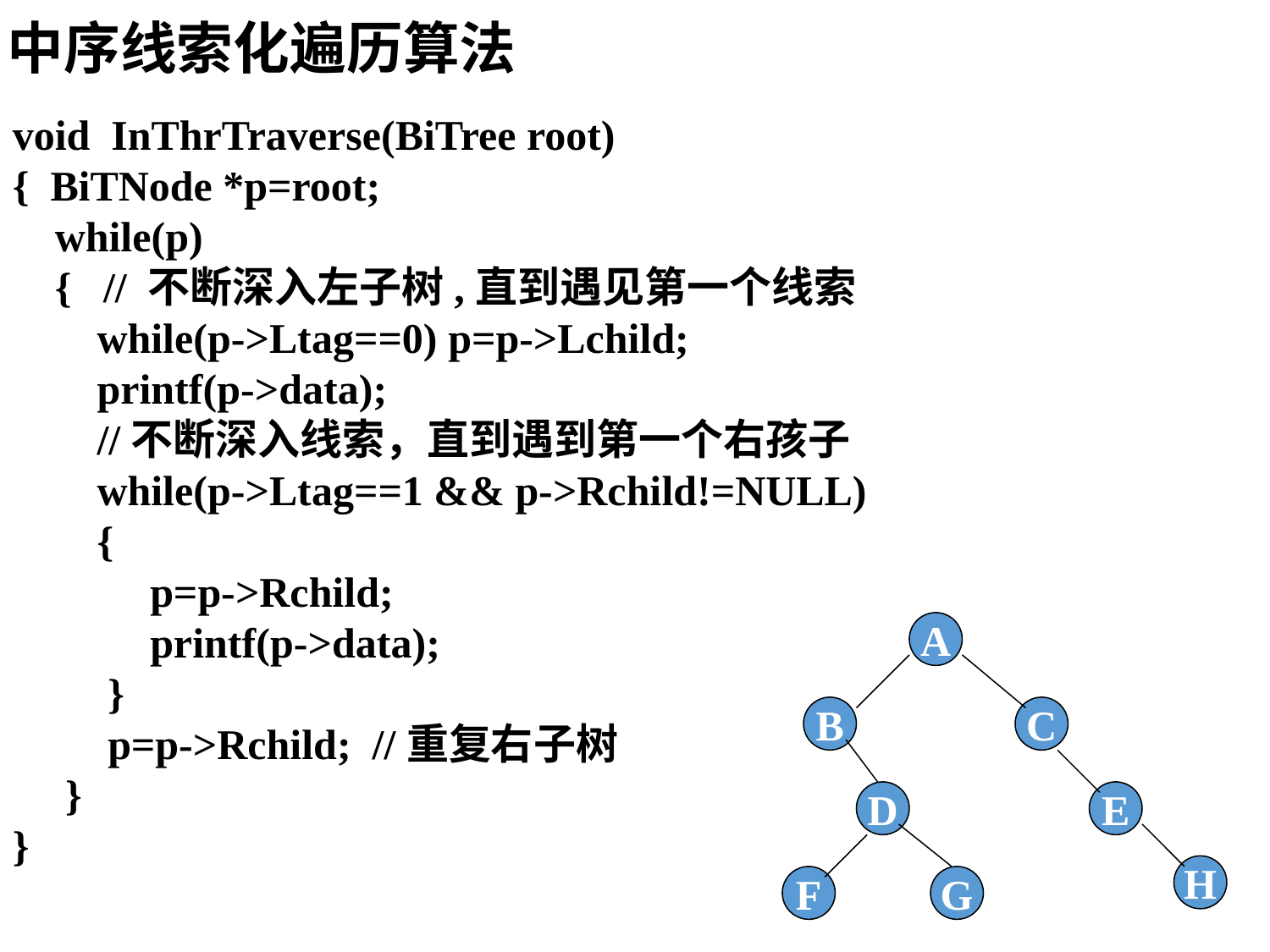

void  InThrTraverse(BiTree root)
{  BiTNode *p=root;
    while(p)
    {   // 不断深入左子树,直到遇见第一个线索
        while(p->Ltag==0) p=p->Lchild;
        printf(p->data);
        //不断深入线索，直到遇到第一个右孩子
        while(p->Ltag==1 && p->Rchild!=NULL)
        {
             p=p->Rchild;
             printf(p->data);
         }
         p=p->Rchild;  //重复右子树
     }
}
中序线索化遍历算法
A

B
C

D
E

H
F
G